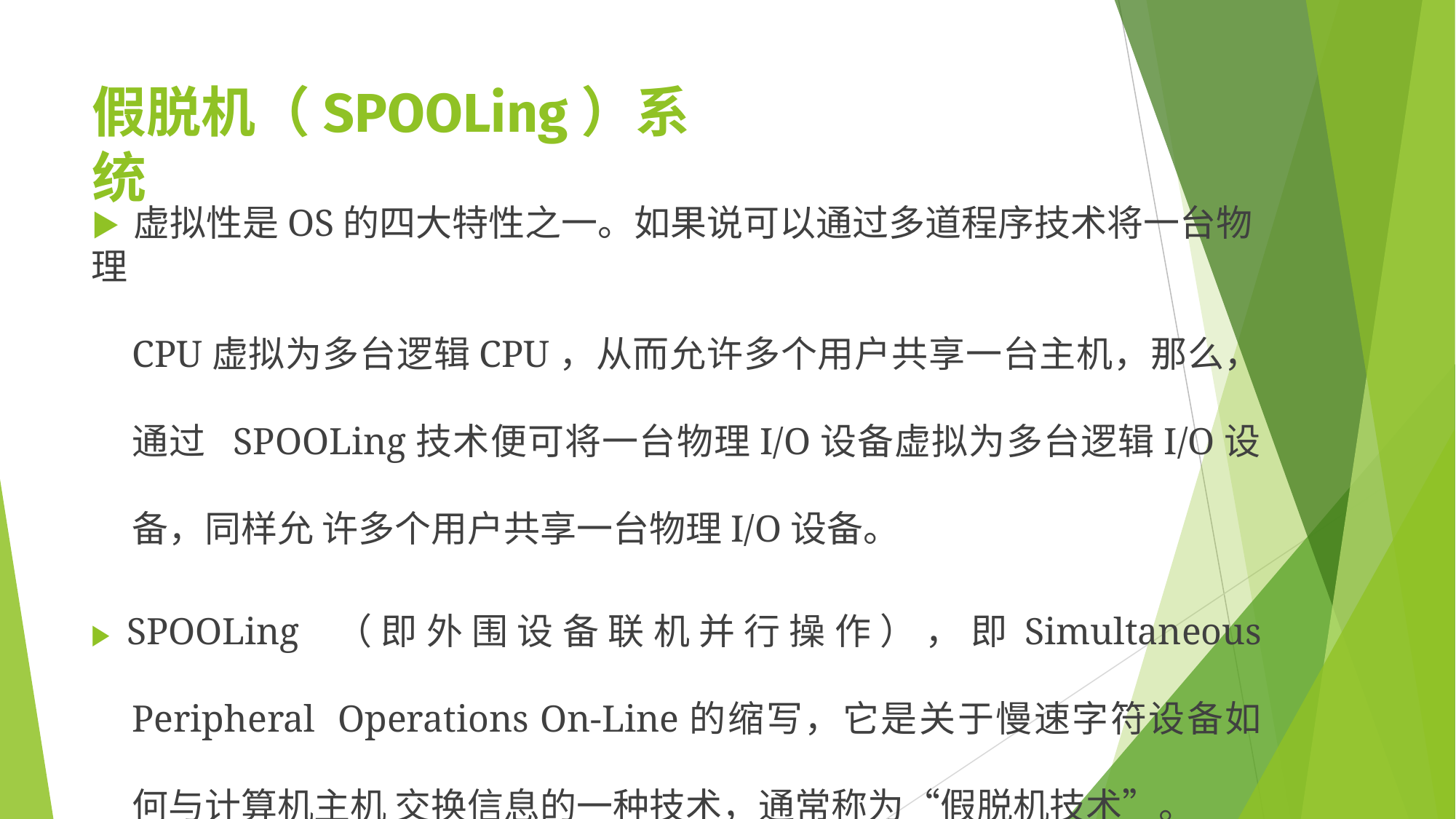

# 假脱机（SPOOLing）系统
▶	虚拟性是OS的四大特性之一。如果说可以通过多道程序技术将一台物理
CPU虚拟为多台逻辑CPU，从而允许多个用户共享一台主机，那么，通过  SPOOLing技术便可将一台物理I/O设备虚拟为多台逻辑I/O设备，同样允 许多个用户共享一台物理I/O设备。
▶ SPOOLing （即外围设备联机并行操作），即Simultaneous Peripheral  Operations On-Line的缩写，它是关于慢速字符设备如何与计算机主机 交换信息的一种技术，通常称为“假脱机技术”。